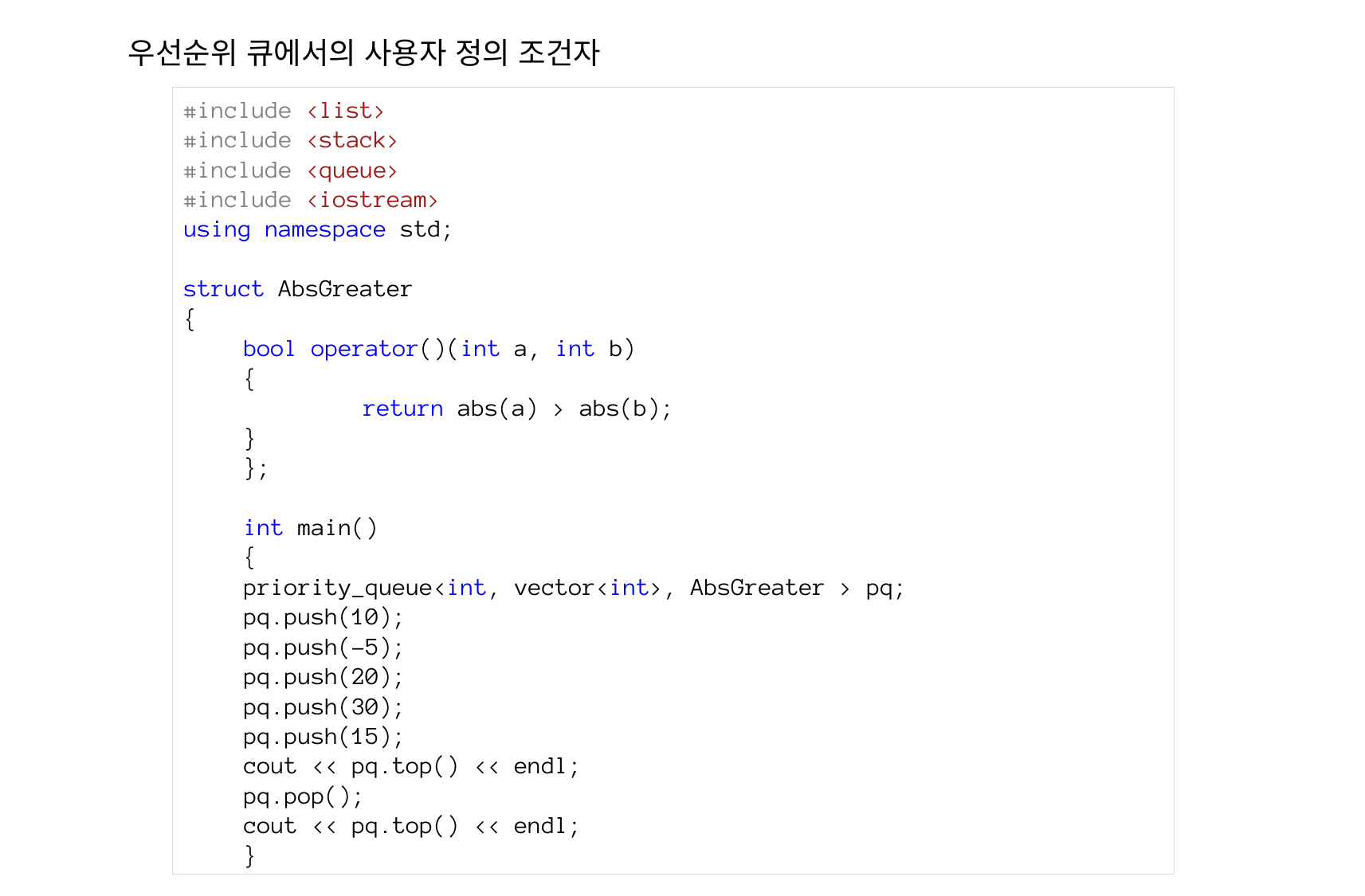

우선순위 큐에서의 사용자 정의 조건자
#include <list>
#include <stack>
#include <queue>
#include <iostream>
using namespace std;

struct AbsGreater
{
bool operator()(int a, int b)
{
	return abs(a) > abs(b);
}
};

int main()
{
priority_queue<int, vector<int>, AbsGreater > pq;
pq.push(10);
pq.push(-5);
pq.push(20);
pq.push(30);
pq.push(15);
cout << pq.top() << endl;
pq.pop();
cout << pq.top() << endl;
}